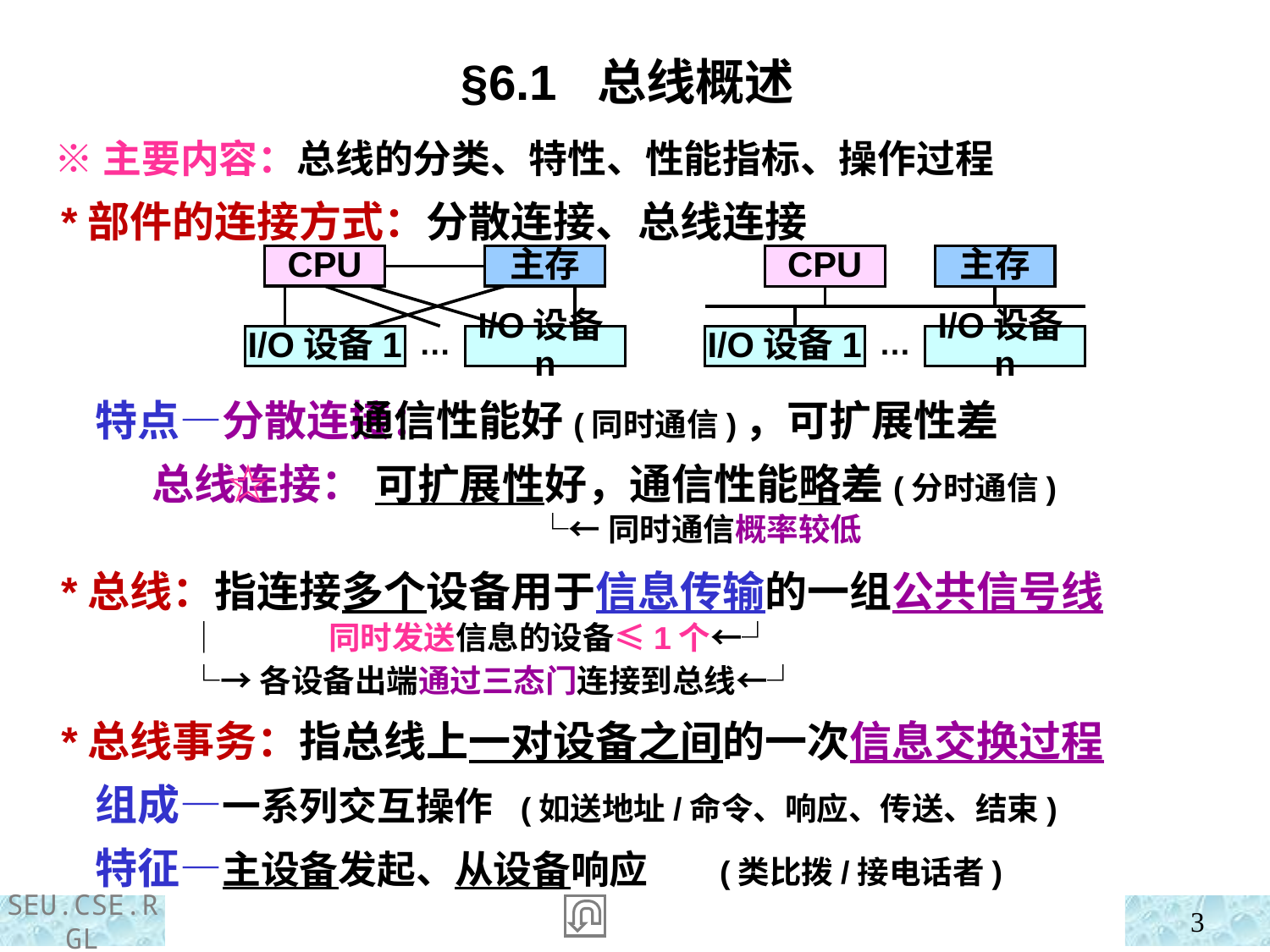

§6.1  总线概述
  ※主要内容：总线的分类、特性、性能指标、操作过程
  *部件的连接方式：分散连接、总线连接

     特点—分散连接：
           总线连接：
主存
CPU
主存
CPU
I/O设备1
I/O设备n
…
I/O设备1
I/O设备n
…
            通信性能好(同时通信)，可扩展性差
☆          可扩展性好，通信性能略差(分时通信)
                                           └←同时通信概率较低
  *总线：指连接多个设备用于信息传输的一组公共信号线
                     │              同时发送信息的设备≤1个←┘
                     └→各设备出端通过三态门连接到总线←┘
  *总线事务：指总线上一对设备之间的一次信息交换过程
     组成—一系列交互操作  (如送地址/命令、响应、传送、结束)
     特征—主设备发起、从设备响应       (类比拨/接电话者)

3